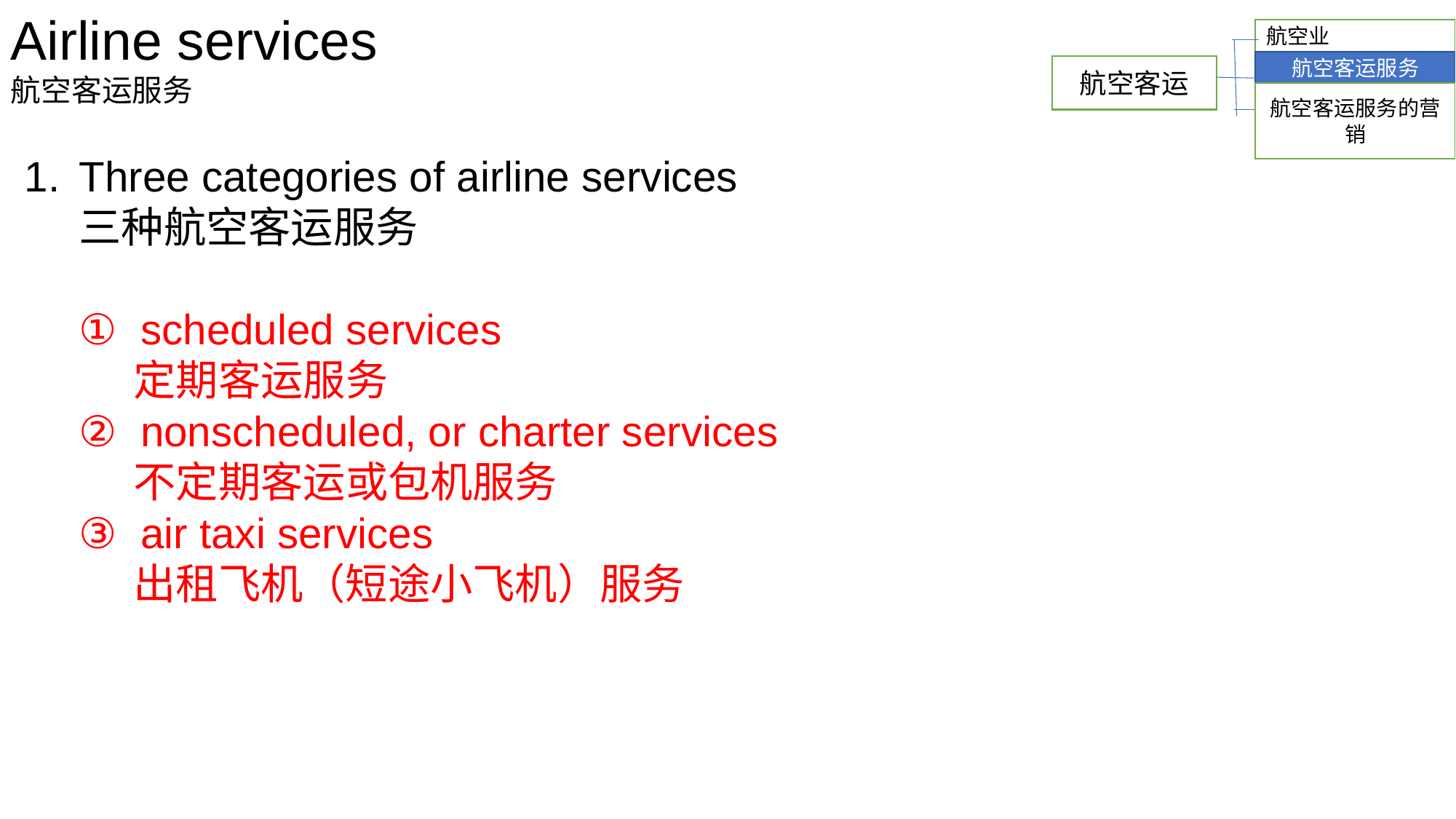

Airline services
航空客运服务
航空业
航空客运服务
航空客运
航空客运服务的营销
Three categories of airline services
三种航空客运服务

scheduled services
定期客运服务
nonscheduled, or charter services
不定期客运或包机服务
air taxi services
出租飞机（短途小飞机）服务